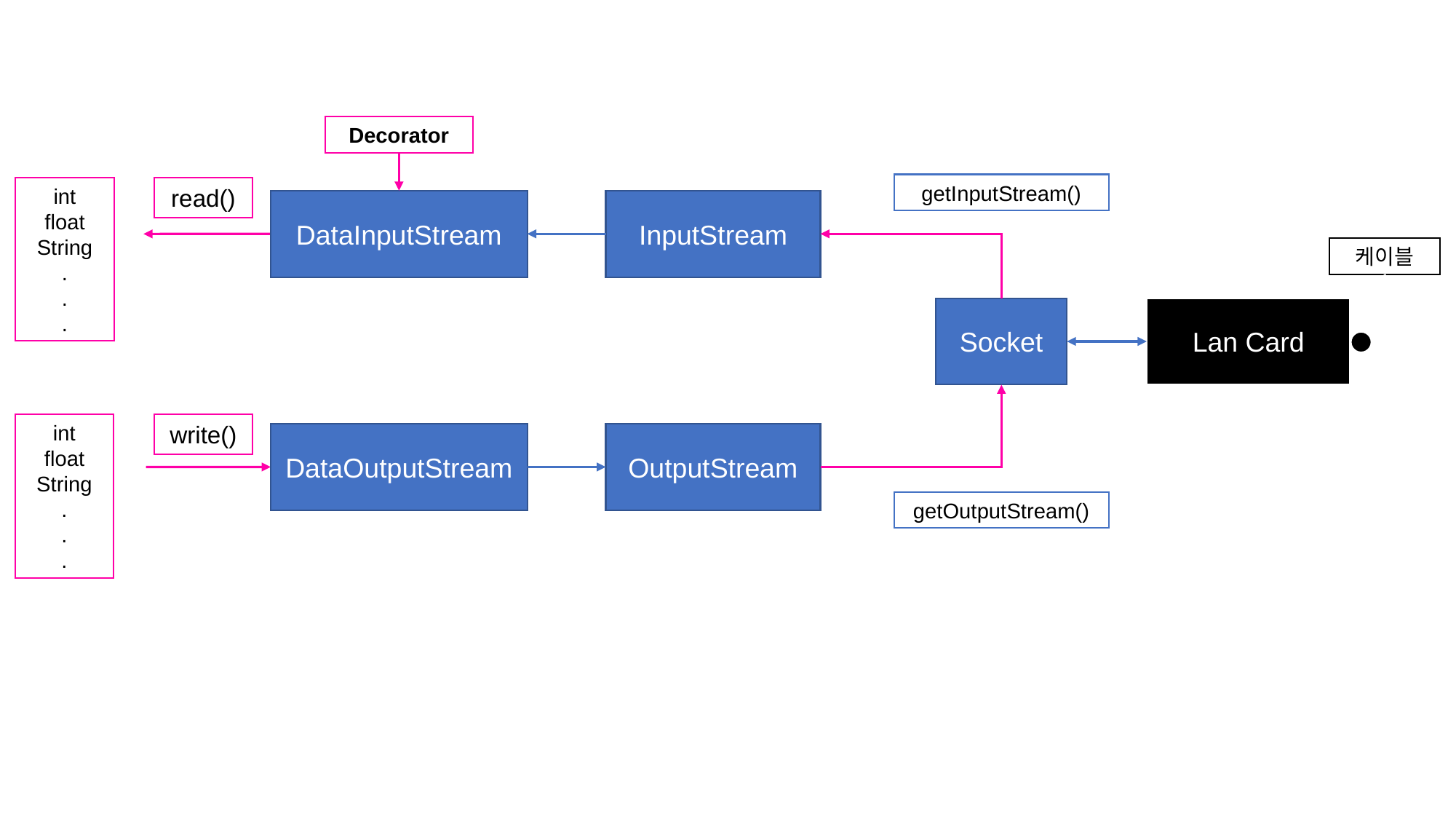

Decorator
getInputStream()
int
float
String
.
.
.
read()
DataInputStream
InputStream
케이블
Socket
Lan Card

int
float
String
.
.
.
write()
DataOutputStream
OutputStream
getOutputStream()